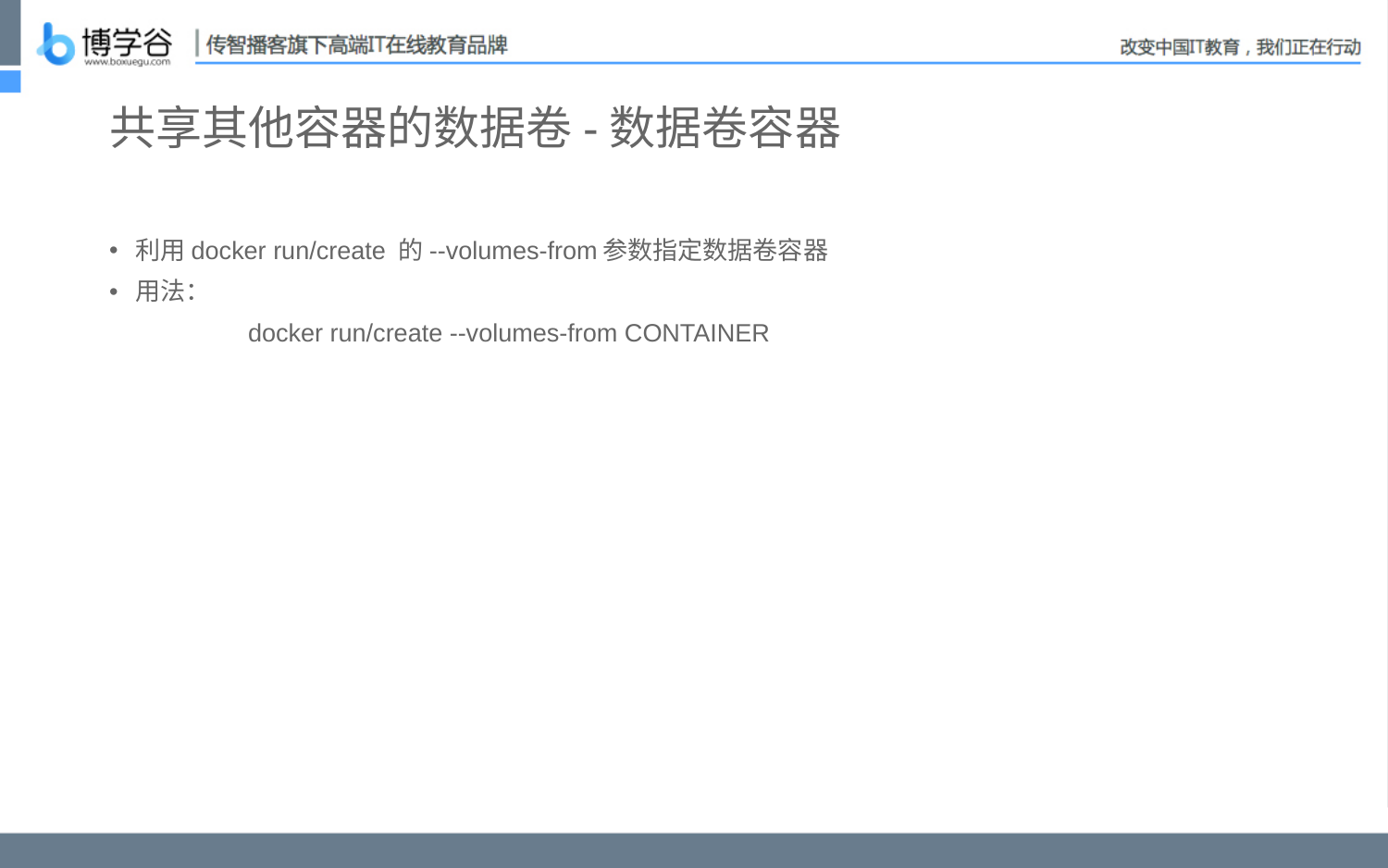

# 共享其他容器的数据卷-数据卷容器
利用docker run/create 的--volumes-from参数指定数据卷容器
用法：
	docker run/create --volumes-from CONTAINER